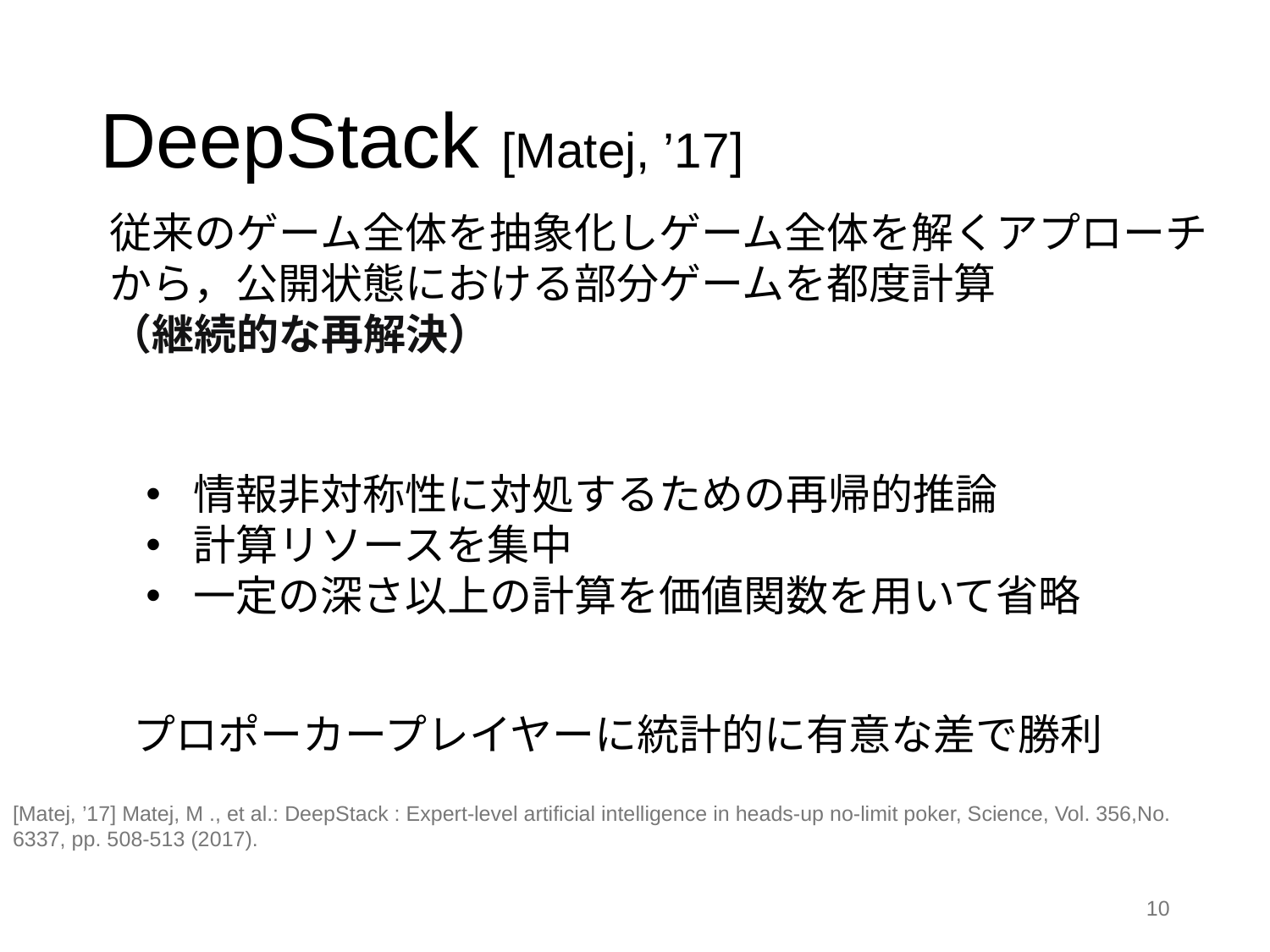

# DeepStack [Matej, ’17]
従来のゲーム全体を抽象化しゲーム全体を解くアプローチから，公開状態における部分ゲームを都度計算
（継続的な再解決）
情報非対称性に対処するための再帰的推論
計算リソースを集中
一定の深さ以上の計算を価値関数を用いて省略
プロポーカープレイヤーに統計的に有意な差で勝利
[Matej, ’17] Matej, M ., et al.: DeepStack : Expert-level artificial intelligence in heads-up no-limit poker, Science, Vol. 356,No. 6337, pp. 508-513 (2017).
10